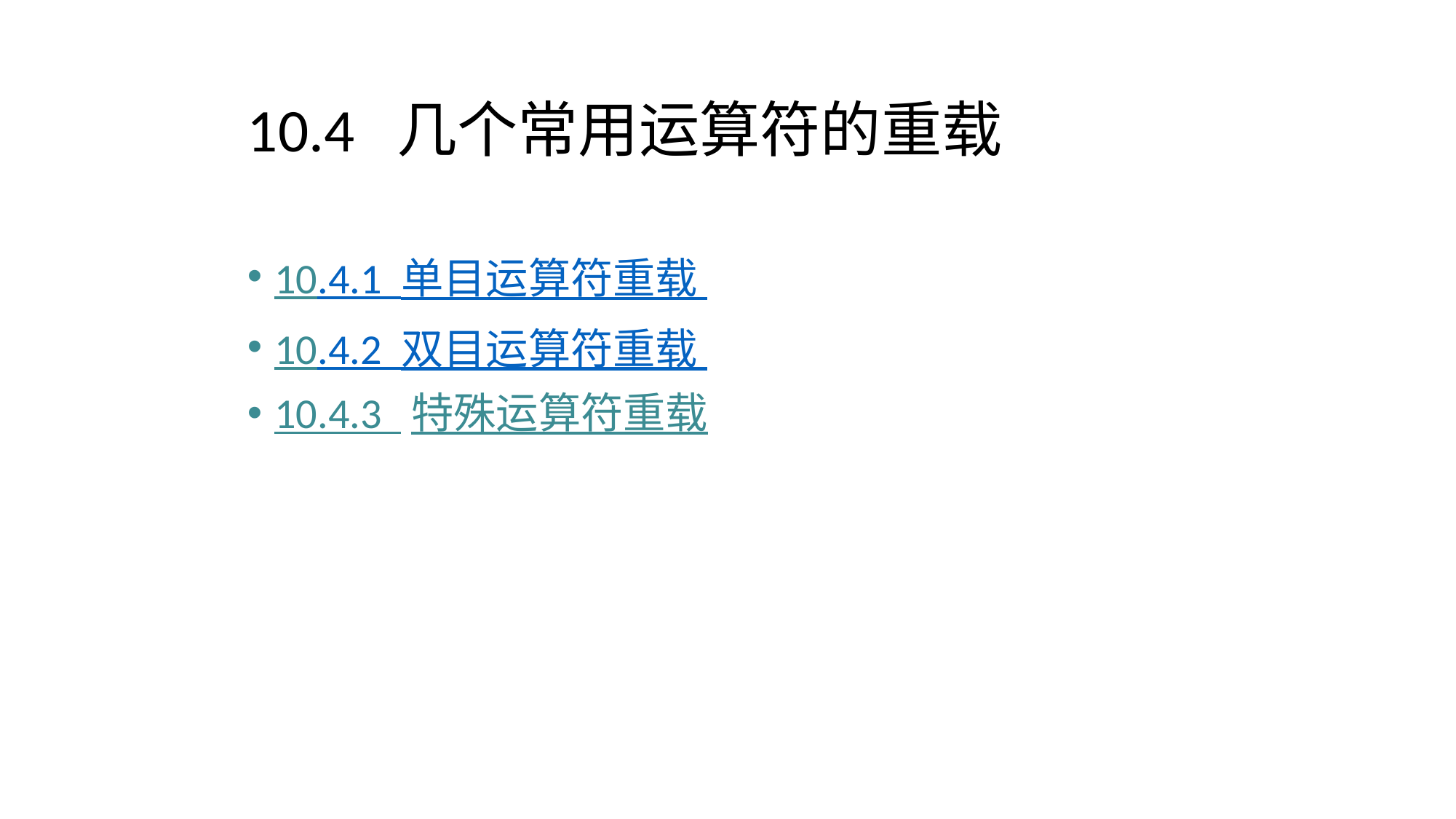

# 10.4  几个常用运算符的重载
10.4.1  单目运算符重载
10.4.2  双目运算符重载
10.4.3  特殊运算符重载